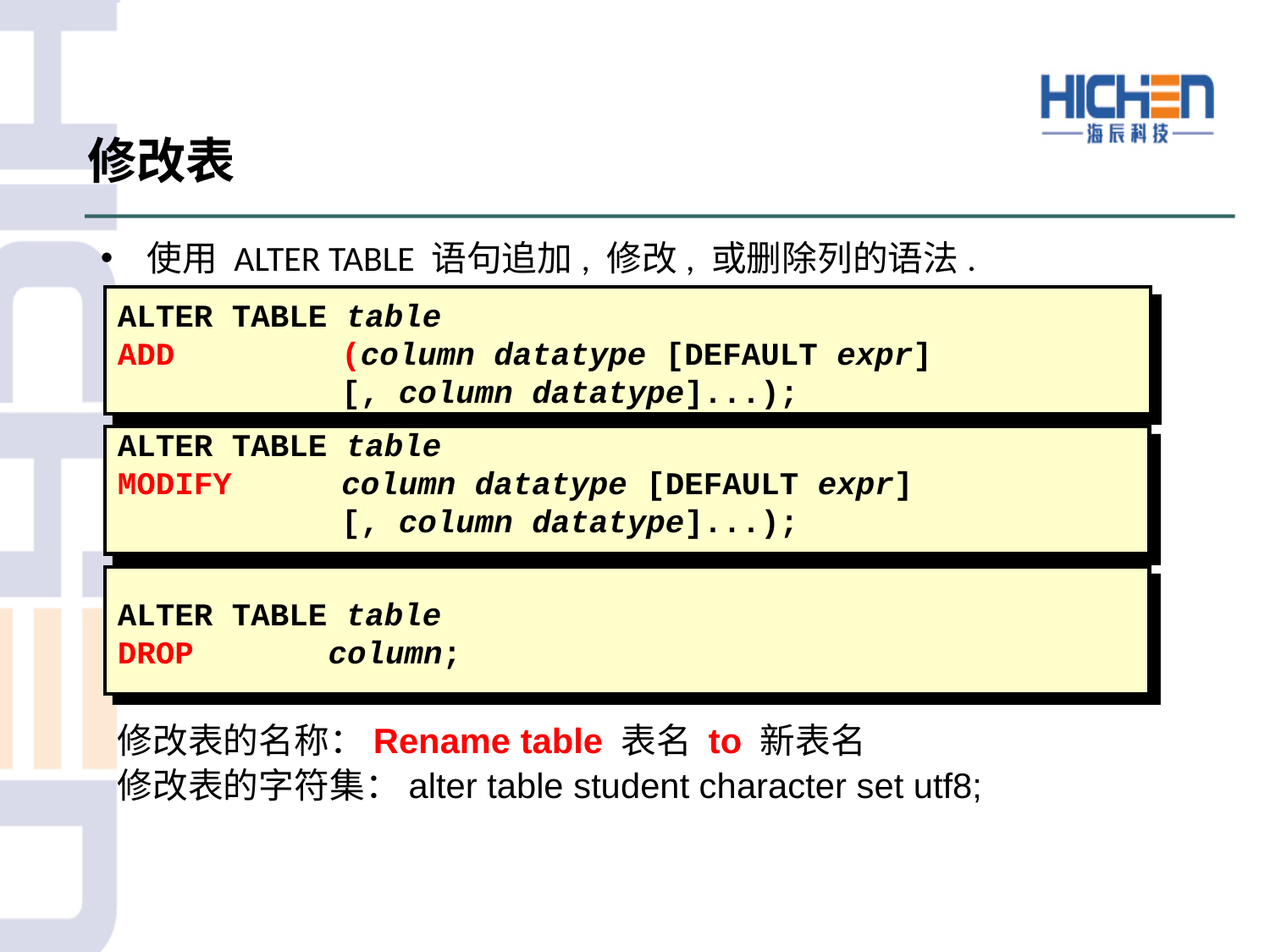

修改表

 使用 ALTER TABLE 语句追加, 修改, 或删除列的语法.

ALTER TABLE table
ADD		   (column datatype [DEFAULT expr]
		   [, column datatype]...);
ALTER TABLE table
MODIFY	   column datatype [DEFAULT expr]
		   [, column datatype]...);

ALTER TABLE table
DROP	      column;
修改表的名称：Rename table 表名 to 新表名
修改表的字符集：alter table student character set utf8;